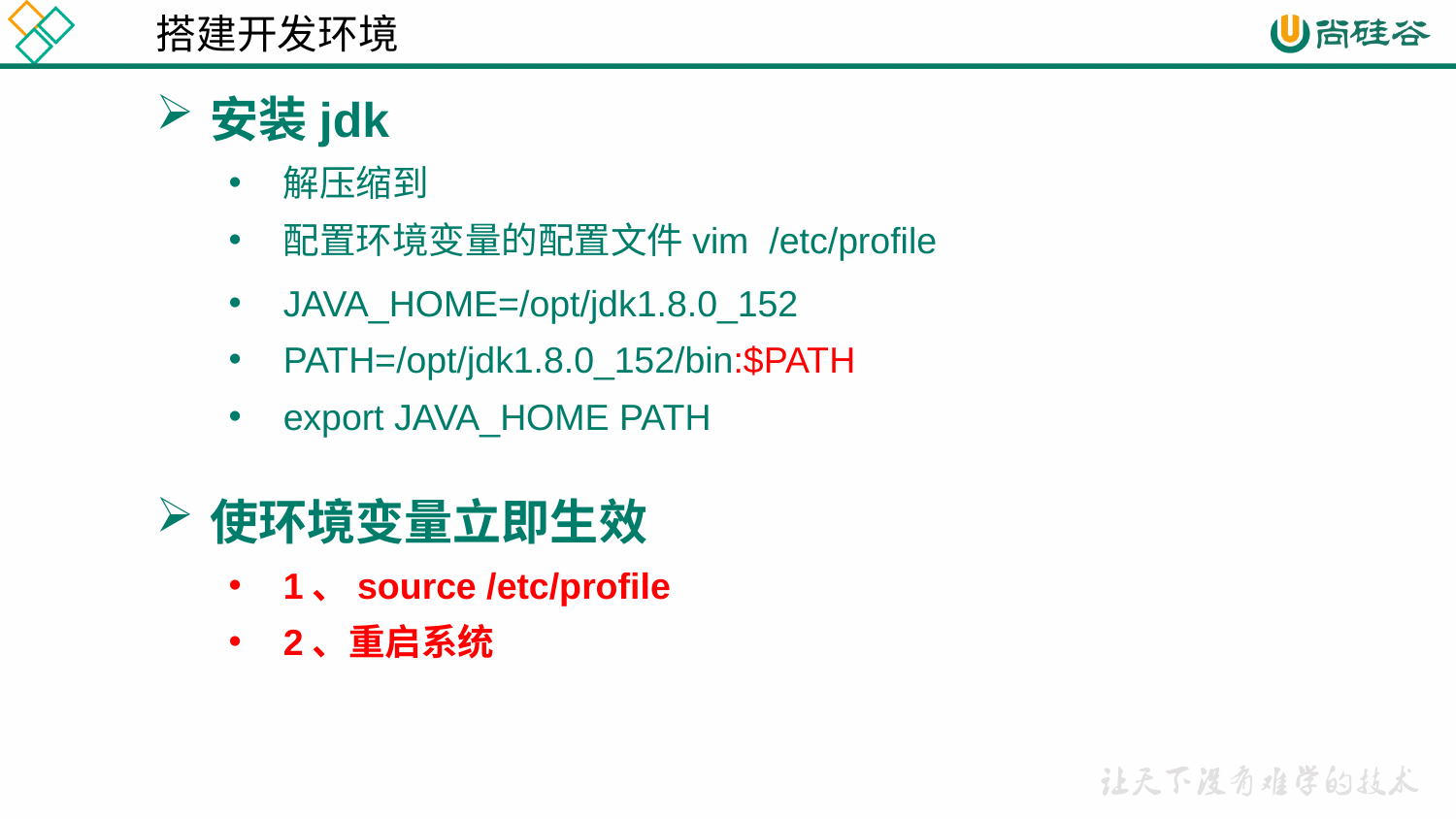

搭建开发环境
安装jdk
解压缩到
配置环境变量的配置文件vim  /etc/profile

JAVA_HOME=/opt/jdk1.8.0_152
PATH=/opt/jdk1.8.0_152/bin:$PATH
export JAVA_HOME PATH
使环境变量立即生效
1、source /etc/profile
2、重启系统